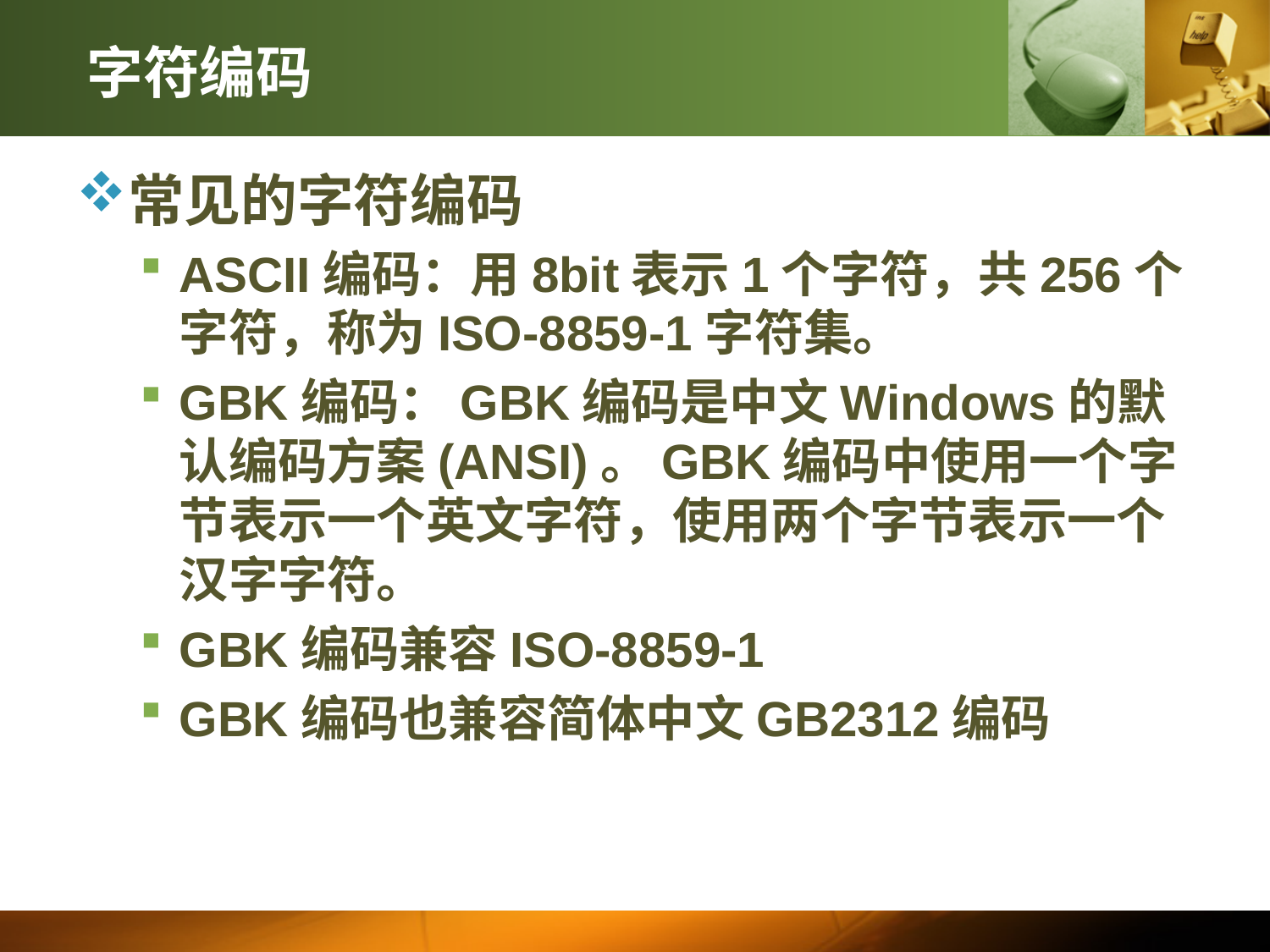

# 字符编码
常见的字符编码
ASCII编码：用8bit表示1个字符，共256个 字符，称为ISO-8859-1字符集。
GBK编码：GBK编码是中文Windows的默认编码方案(ANSI)。GBK编码中使用一个字节表示一个英文字符，使用两个字节表示一个汉字字符。
GBK编码兼容ISO-8859-1
GBK编码也兼容简体中文GB2312编码